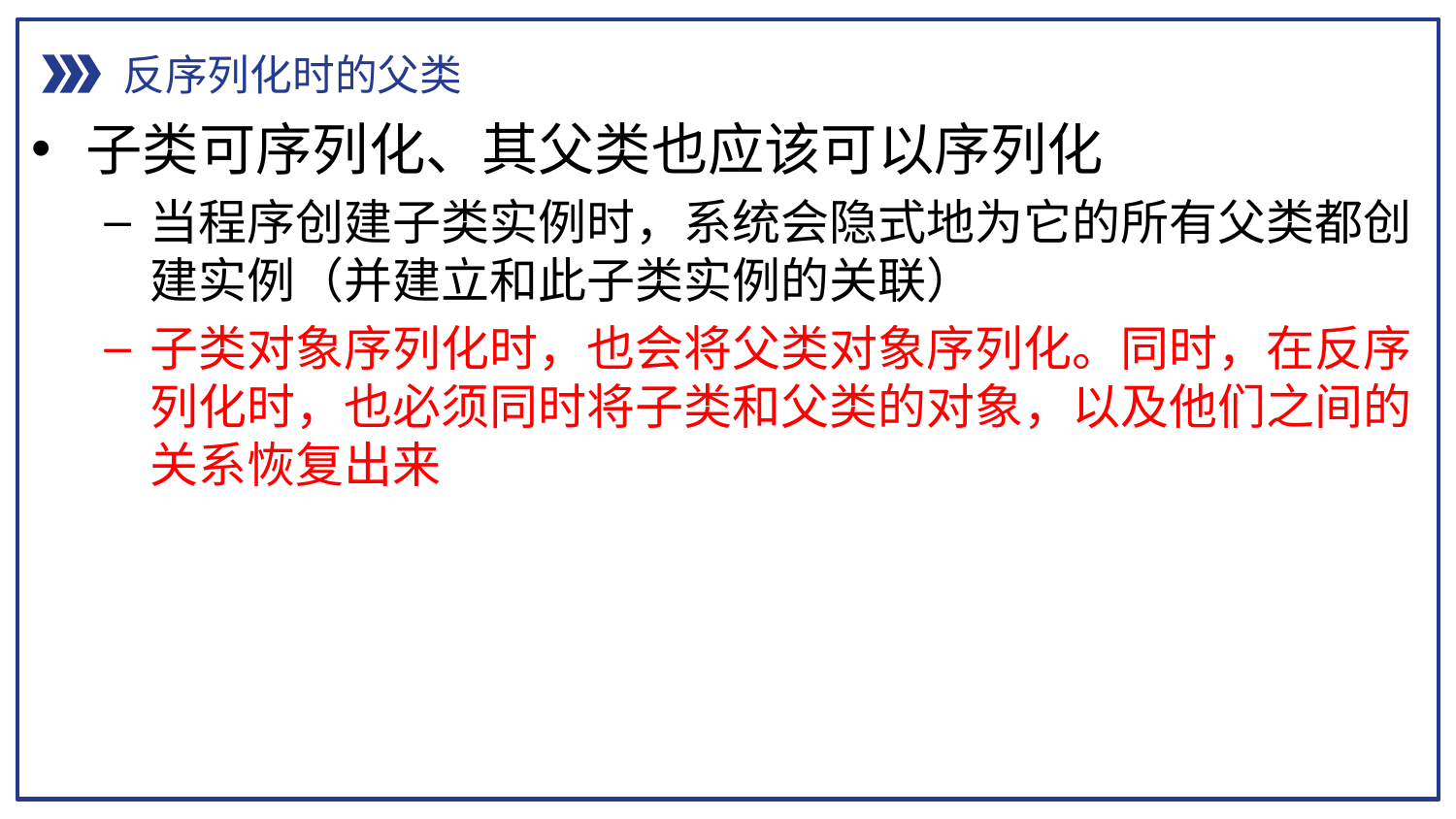

反序列化时的父类

子类可序列化、其父类也应该可以序列化
当程序创建子类实例时，系统会隐式地为它的所有父类都创建实例（并建立和此子类实例的关联）
子类对象序列化时，也会将父类对象序列化。同时，在反序列化时，也必须同时将子类和父类的对象，以及他们之间的关系恢复出来